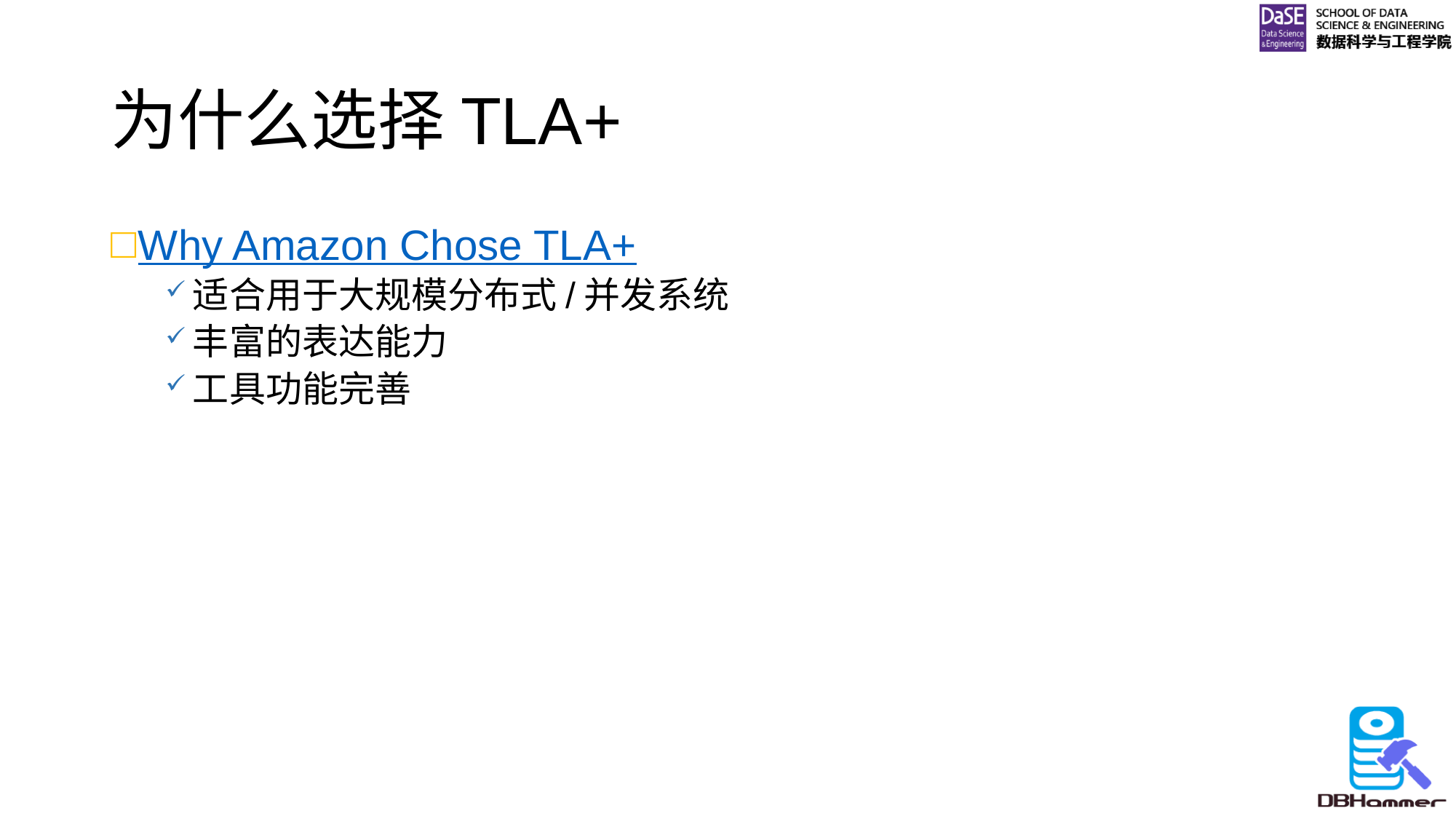

# 为什么选择TLA+
Why Amazon Chose TLA+
适合用于大规模分布式/并发系统
丰富的表达能力
工具功能完善